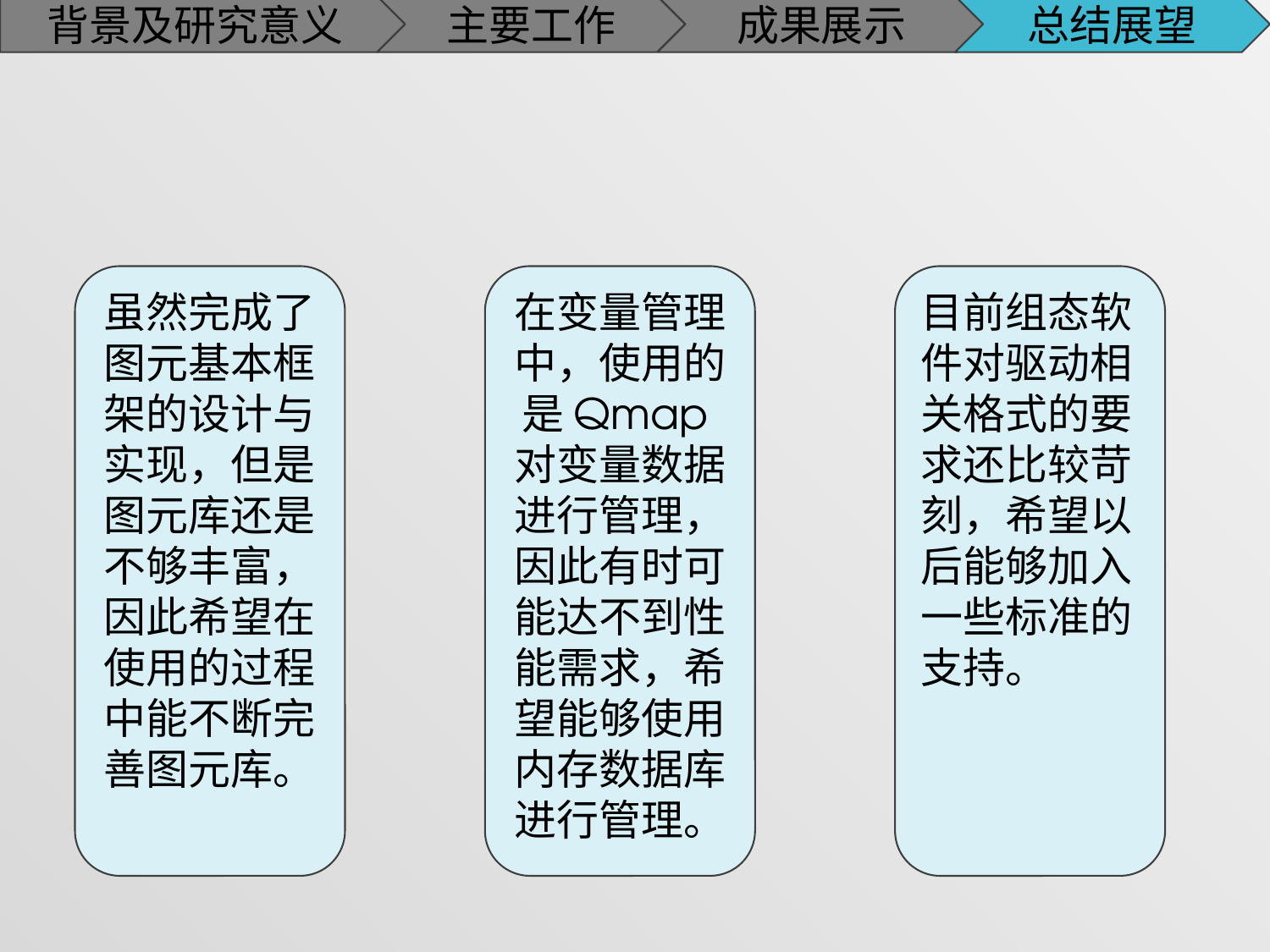

背景及研究意义
主要工作
成果展示
总结展望
虽然完成了图元基本框架的设计与实现，但是图元库还是不够丰富，因此希望在使用的过程中能不断完善图元库。
在变量管理中，使用的是Qmap对变量数据进行管理，因此有时可能达不到性能需求，希望能够使用内存数据库进行管理。
目前组态软件对驱动相关格式的要求还比较苛刻，希望以后能够加入一些标准的支持。